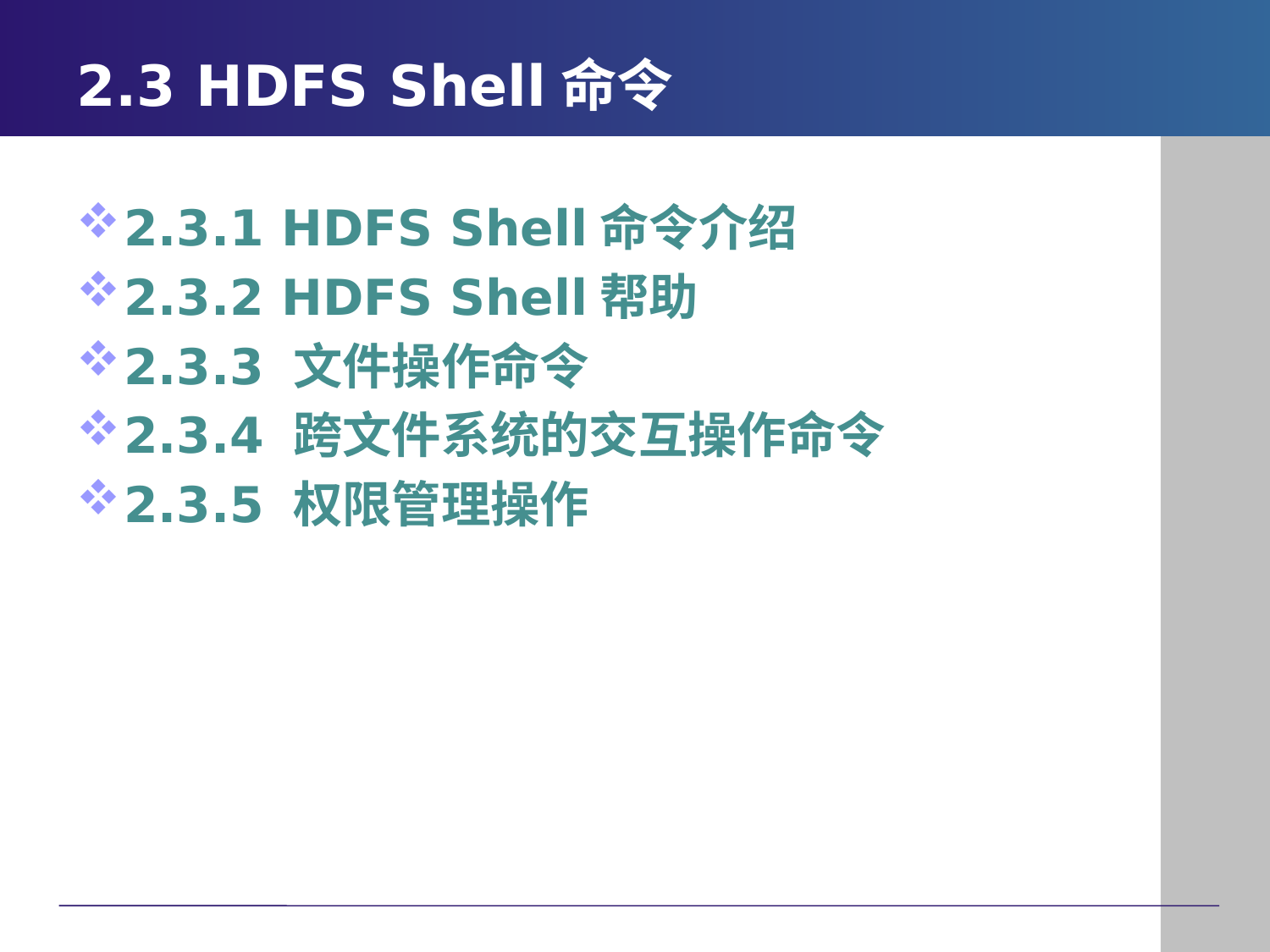

# 2.3 HDFS Shell命令
2.3.1 HDFS Shell命令介绍
2.3.2 HDFS Shell帮助
2.3.3 文件操作命令
2.3.4 跨文件系统的交互操作命令
2.3.5 权限管理操作